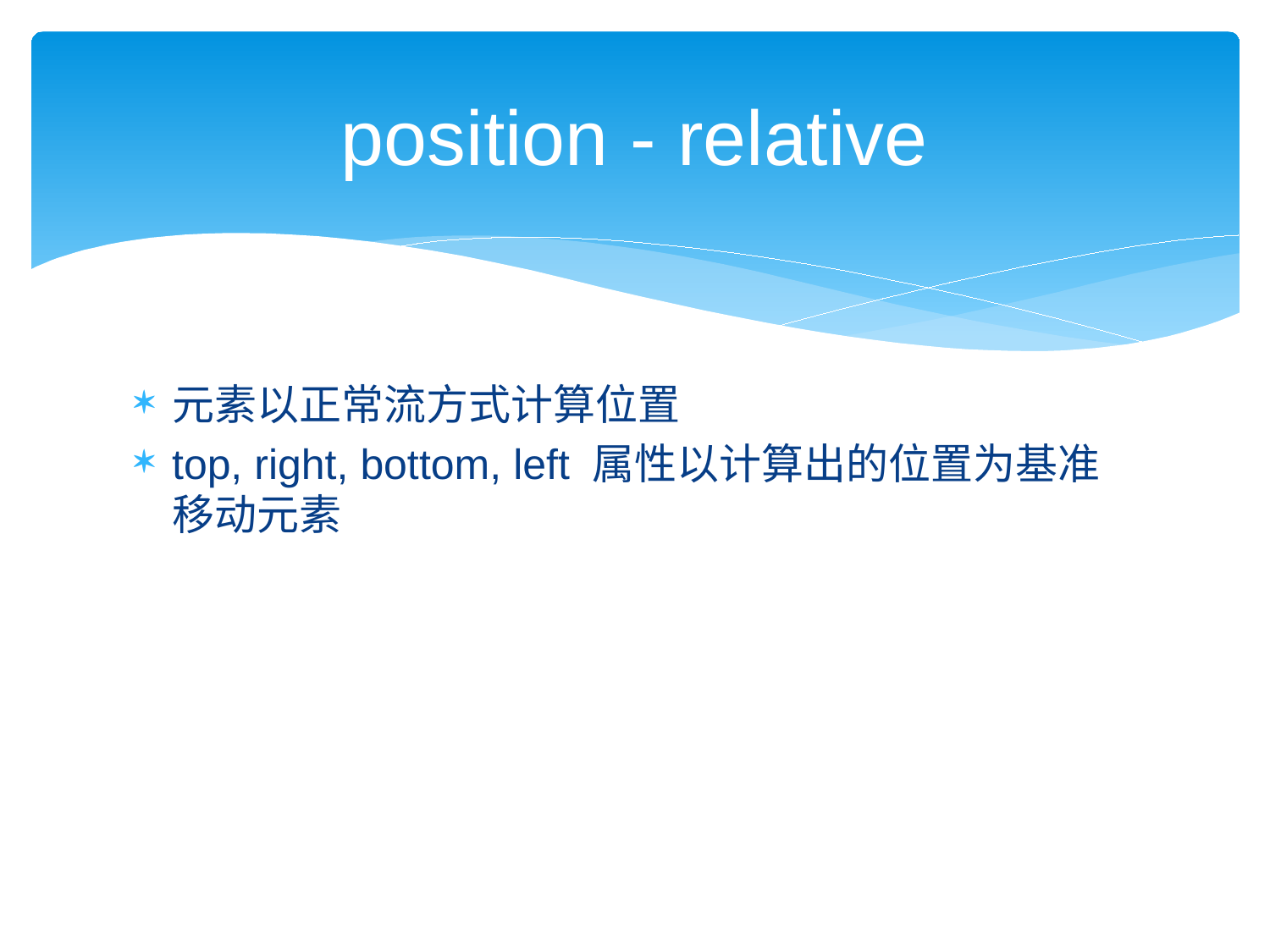

# position - relative
元素以正常流方式计算位置
top, right, bottom, left 属性以计算出的位置为基准移动元素